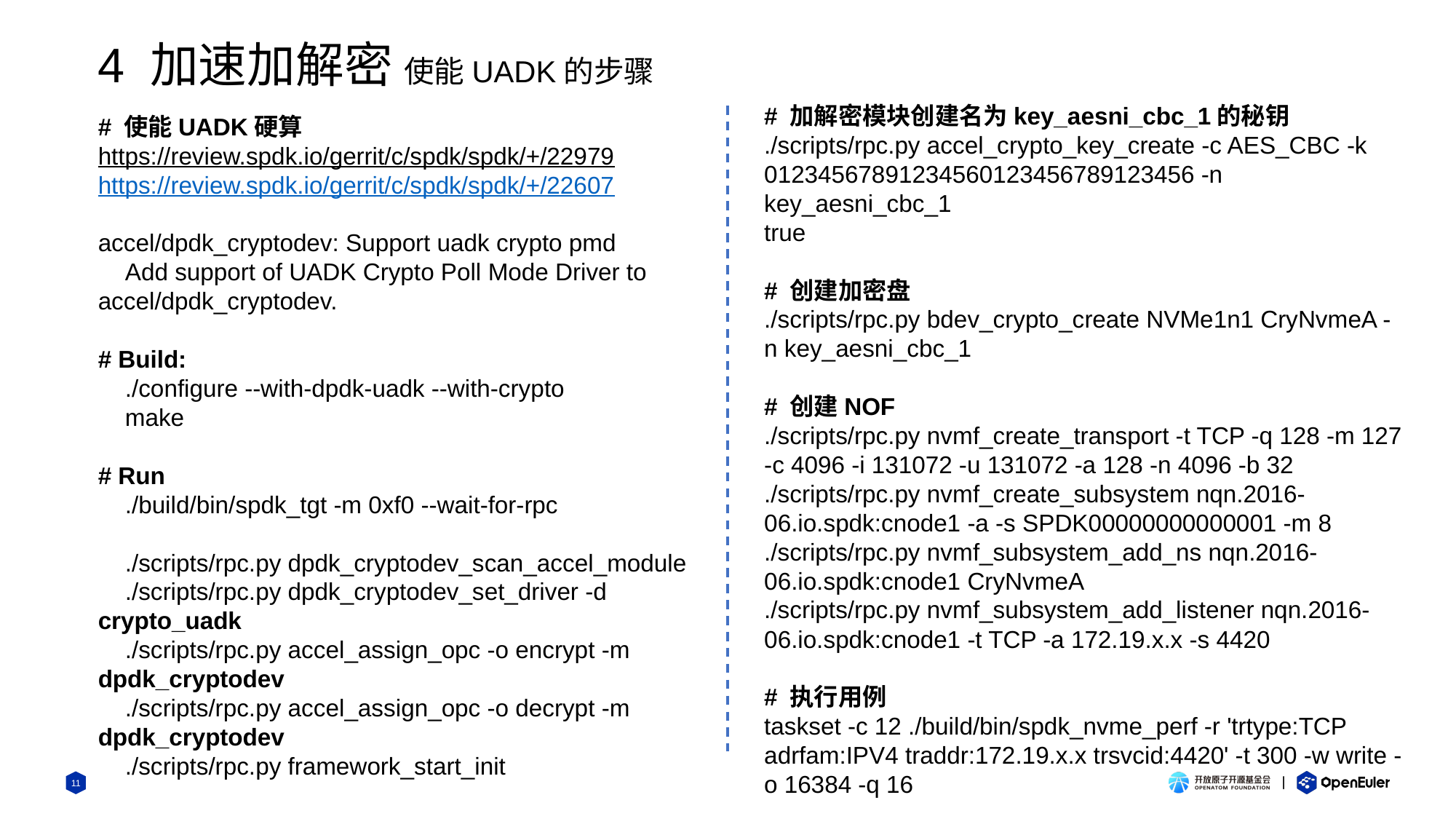

4 加速加解密 使能UADK的步骤
# 加解密模块创建名为key_aesni_cbc_1的秘钥
./scripts/rpc.py accel_crypto_key_create -c AES_CBC -k 01234567891234560123456789123456 -n key_aesni_cbc_1
true

# 创建加密盘
./scripts/rpc.py bdev_crypto_create NVMe1n1 CryNvmeA -n key_aesni_cbc_1

# 创建NOF
./scripts/rpc.py nvmf_create_transport -t TCP -q 128 -m 127 -c 4096 -i 131072 -u 131072 -a 128 -n 4096 -b 32
./scripts/rpc.py nvmf_create_subsystem nqn.2016-06.io.spdk:cnode1 -a -s SPDK00000000000001 -m 8
./scripts/rpc.py nvmf_subsystem_add_ns nqn.2016-06.io.spdk:cnode1 CryNvmeA
./scripts/rpc.py nvmf_subsystem_add_listener nqn.2016-06.io.spdk:cnode1 -t TCP -a 172.19.x.x -s 4420

# 执行用例
taskset -c 12 ./build/bin/spdk_nvme_perf -r 'trtype:TCP adrfam:IPV4 traddr:172.19.x.x trsvcid:4420' -t 300 -w write -o 16384 -q 16
# 使能UADK硬算
https://review.spdk.io/gerrit/c/spdk/spdk/+/22979
https://review.spdk.io/gerrit/c/spdk/spdk/+/22607

accel/dpdk_cryptodev: Support uadk crypto pmd
    Add support of UADK Crypto Poll Mode Driver to accel/dpdk_cryptodev.

# Build:
    ./configure --with-dpdk-uadk --with-crypto
    make

# Run
    ./build/bin/spdk_tgt -m 0xf0 --wait-for-rpc

    ./scripts/rpc.py dpdk_cryptodev_scan_accel_module
    ./scripts/rpc.py dpdk_cryptodev_set_driver -d crypto_uadk
    ./scripts/rpc.py accel_assign_opc -o encrypt -m dpdk_cryptodev
    ./scripts/rpc.py accel_assign_opc -o decrypt -m dpdk_cryptodev
    ./scripts/rpc.py framework_start_init